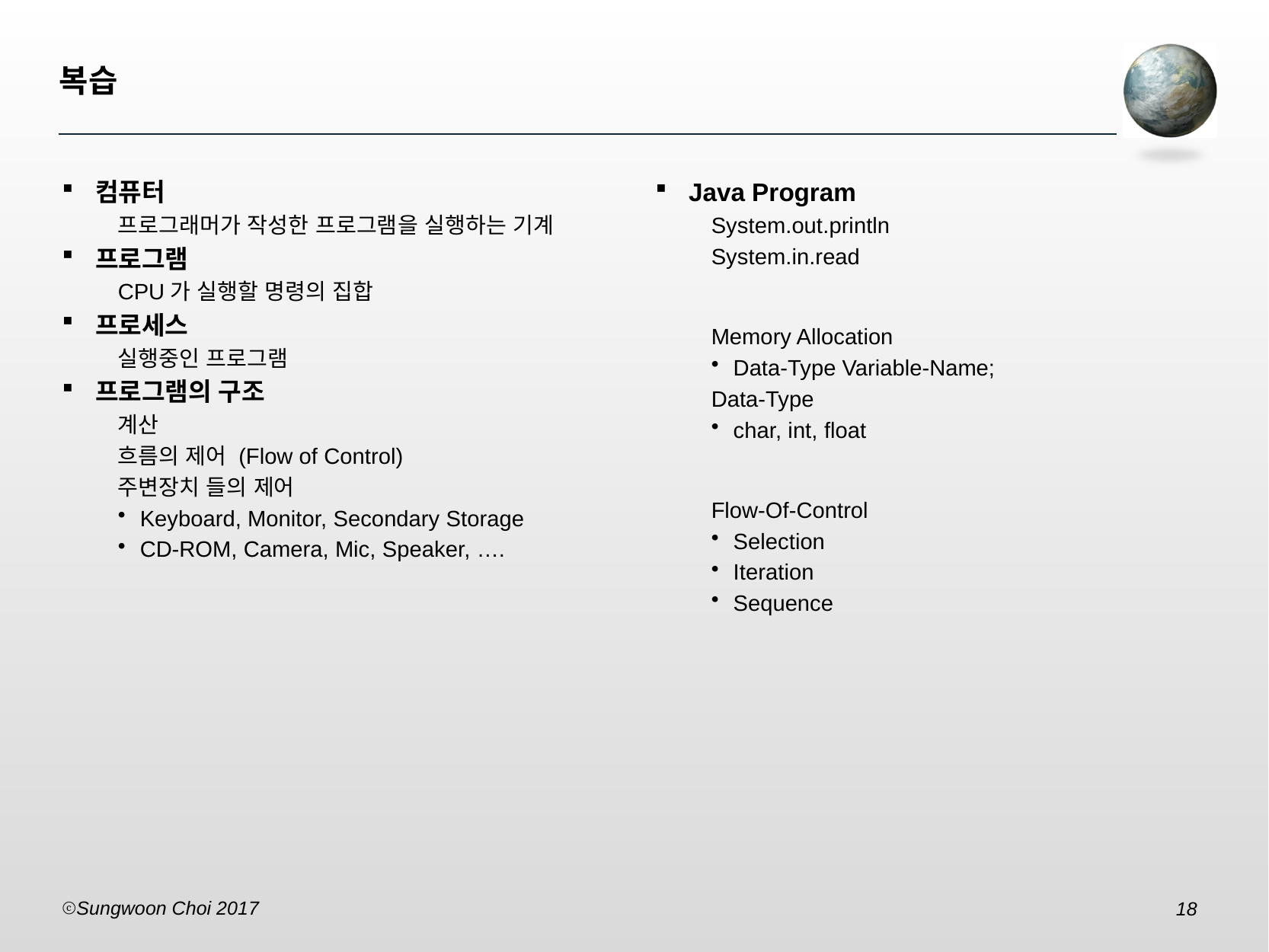

# 복습
컴퓨터
프로그래머가 작성한 프로그램을 실행하는 기계
프로그램
CPU가 실행할 명령의 집합
프로세스
실행중인 프로그램
프로그램의 구조
계산
흐름의 제어 (Flow of Control)
주변장치 들의 제어
Keyboard, Monitor, Secondary Storage
CD-ROM, Camera, Mic, Speaker, ….
Java Program
System.out.println
System.in.read

Memory Allocation
Data-Type Variable-Name;
Data-Type
char, int, float

Flow-Of-Control
Selection
Iteration
Sequence
Sungwoon Choi 2017
18